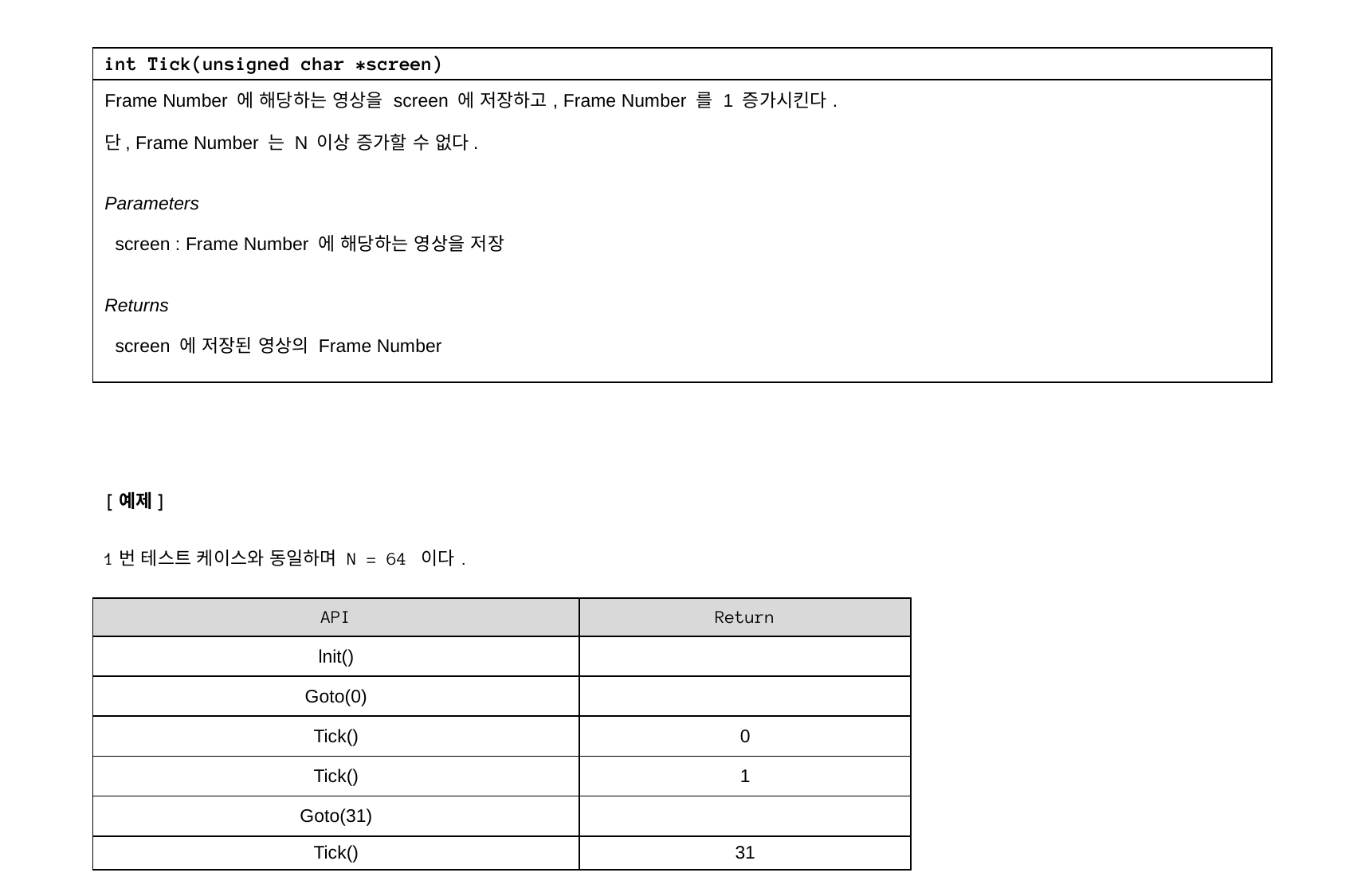

| int Tick(unsigned char \*screen) |
| --- |
| Frame Number 에 해당하는 영상을 screen 에 저장하고, Frame Number 를 1 증가시킨다. 단, Frame Number 는 N 이상 증가할 수 없다. Parameters screen : Frame Number 에 해당하는 영상을 저장 Returns screen 에 저장된 영상의 Frame Number |
[예제]

1번 테스트 케이스와 동일하며 N = 64 이다.
| API | Return |
| --- | --- |
| lnit() |  |
| Goto(0) |  |
| Tick() | 0 |
| Tick() | 1 |
| Goto(31) |  |
| Tick() | 31 |